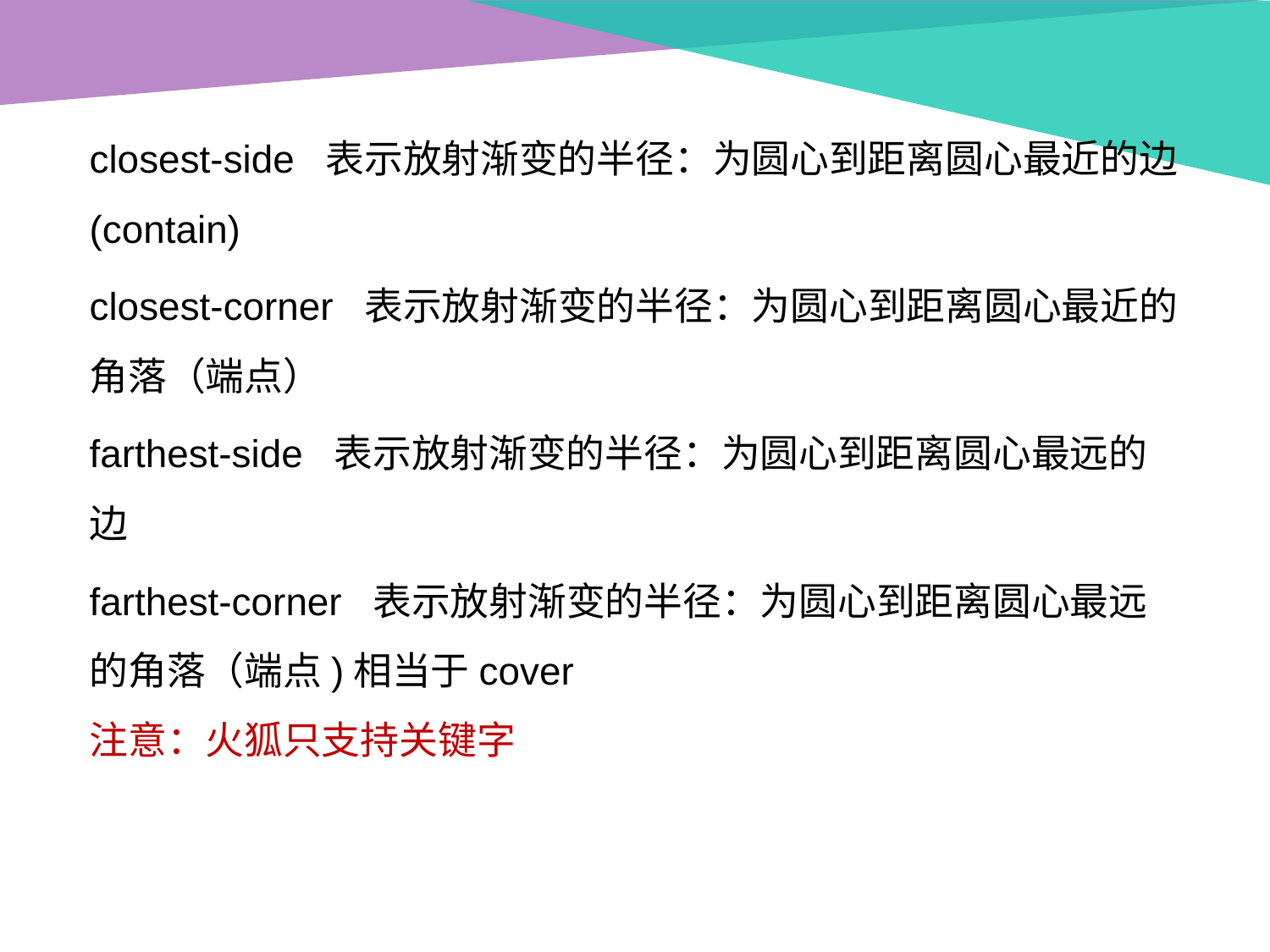

closest-side  表示放射渐变的半径：为圆心到距离圆心最近的边(contain)
closest-corner  表示放射渐变的半径：为圆心到距离圆心最近的角落（端点）
farthest-side  表示放射渐变的半径：为圆心到距离圆心最远的边
farthest-corner  表示放射渐变的半径：为圆心到距离圆心最远的角落（端点)相当于cover
注意：火狐只支持关键字